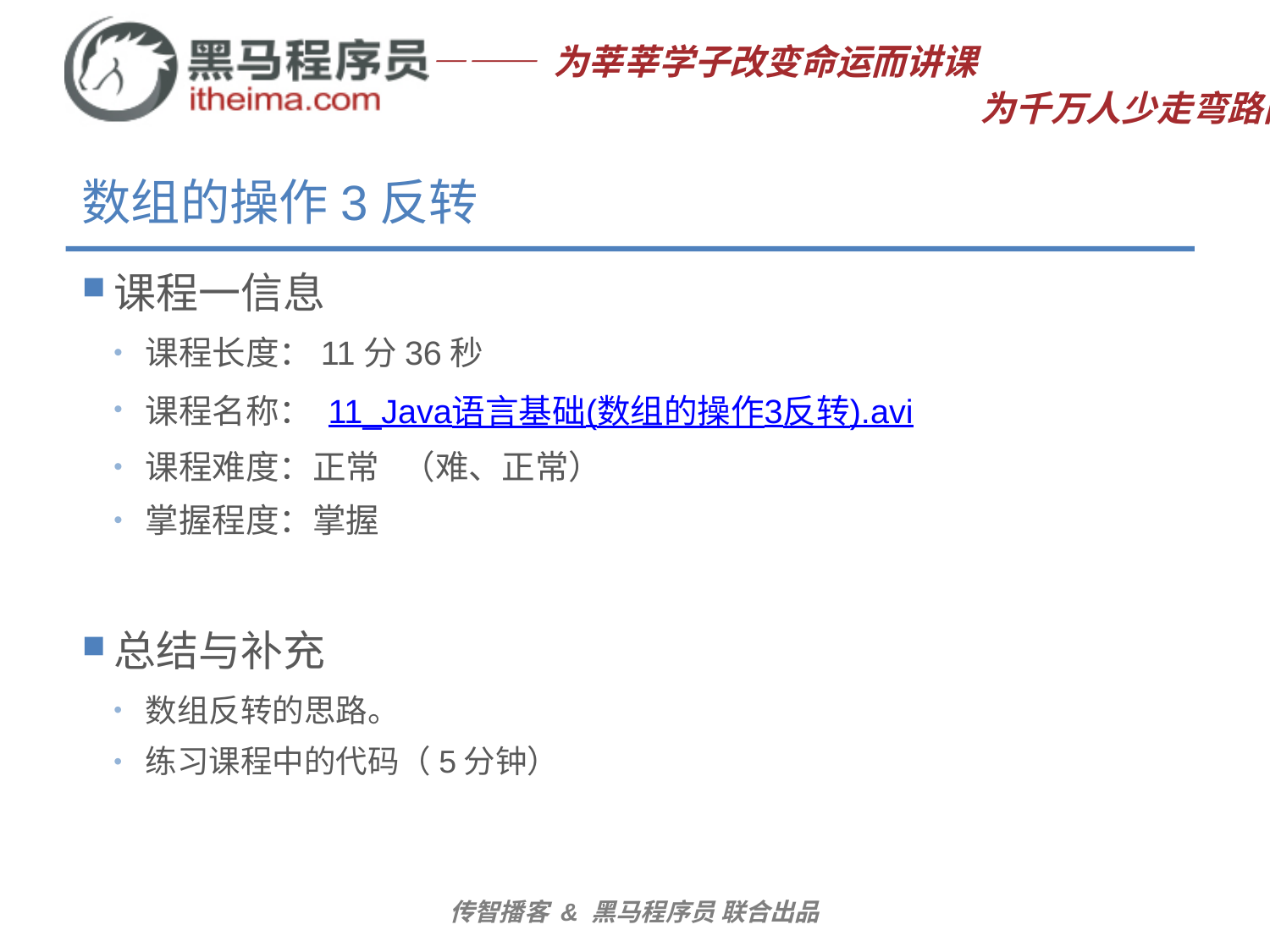

# 数组的操作3反转
课程一信息
课程长度：11分36秒
课程名称： 11_Java语言基础(数组的操作3反转).avi
课程难度：正常   （难、正常）
掌握程度：掌握

总结与补充
数组反转的思路。
练习课程中的代码（5分钟）